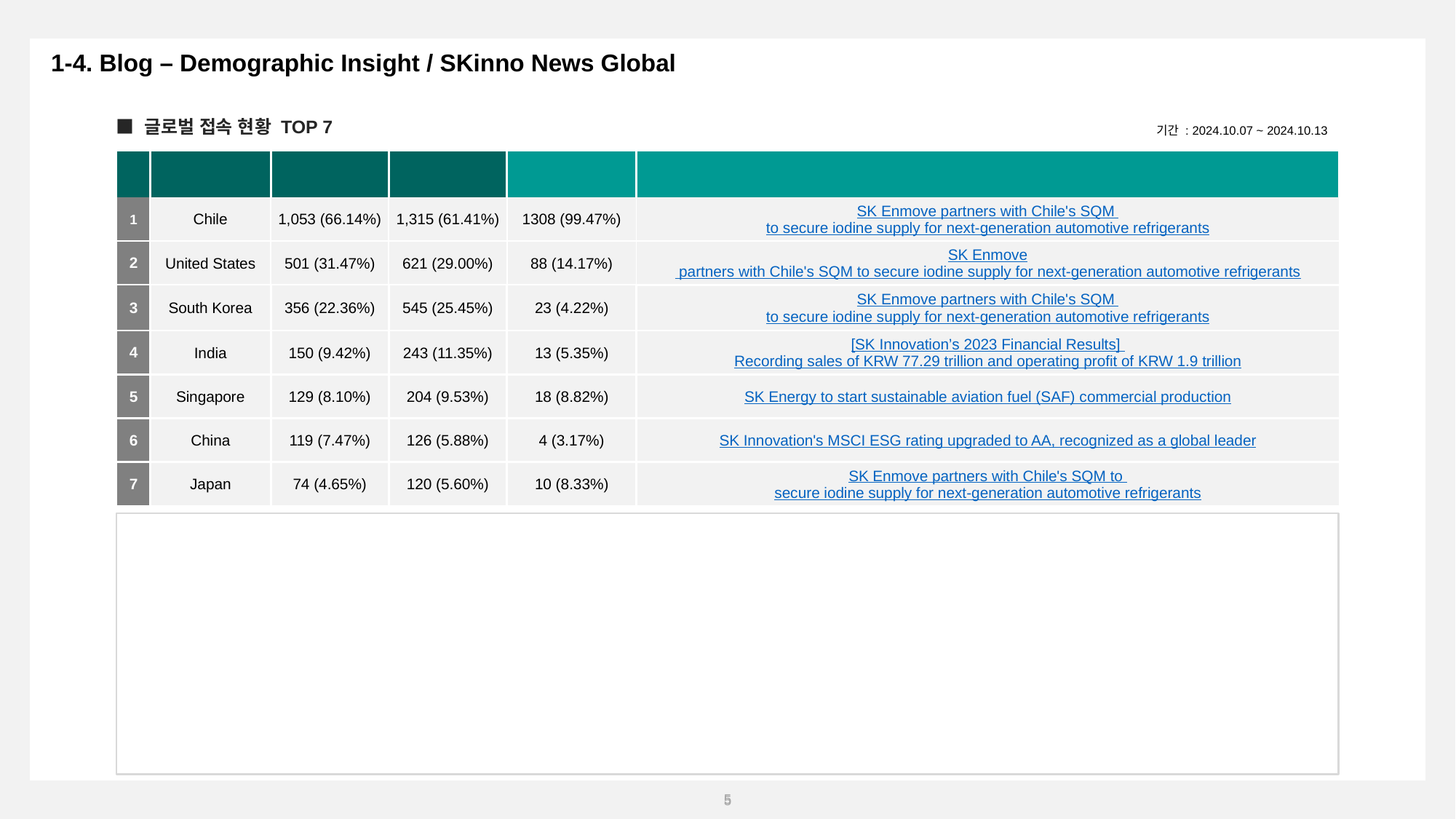

1-4. Blog – Demographic Insight / SKinno News Global
■ 글로벌 접속 현황 TOP 7
기간 : 2024.10.07 ~ 2024.10.13
| 순위 | 국가 | 총 방문 수 (비중) | 총 페이지뷰 (비중) | 해당국가 콘텐츠 PV (비중) | 가장 많이 본 콘텐츠 |
| --- | --- | --- | --- | --- | --- |
| 1 | Chile | 1,053 (66.14%) | 1,315 (61.41%) | 1308 (99.47%) | SK Enmove partners with Chile's SQM to secure iodine supply for next-generation automotive refrigerants |
| 2 | United States | 501 (31.47%) | 621 (29.00%) | 88 (14.17%) | SK Enmove partners with Chile's SQM to secure iodine supply for next-generation automotive refrigerants |
| 3 | South Korea | 356 (22.36%) | 545 (25.45%) | 23 (4.22%) | SK Enmove partners with Chile's SQM to secure iodine supply for next-generation automotive refrigerants |
| 4 | India | 150 (9.42%) | 243 (11.35%) | 13 (5.35%) | [SK Innovation’s 2023 Financial Results] Recording sales of KRW 77.29 trillion and operating profit of KRW 1.9 trillion |
| 5 | Singapore | 129 (8.10%) | 204 (9.53%) | 18 (8.82%) | SK Energy to start sustainable aviation fuel (SAF) commercial production |
| 6 | China | 119 (7.47%) | 126 (5.88%) | 4 (3.17%) | SK Innovation's MSCI ESG rating upgraded to AA, recognized as a global leader |
| 7 | Japan | 74 (4.65%) | 120 (5.60%) | 10 (8.33%) | SK Enmove partners with Chile's SQM to secure iodine supply for next-generation automotive refrigerants |